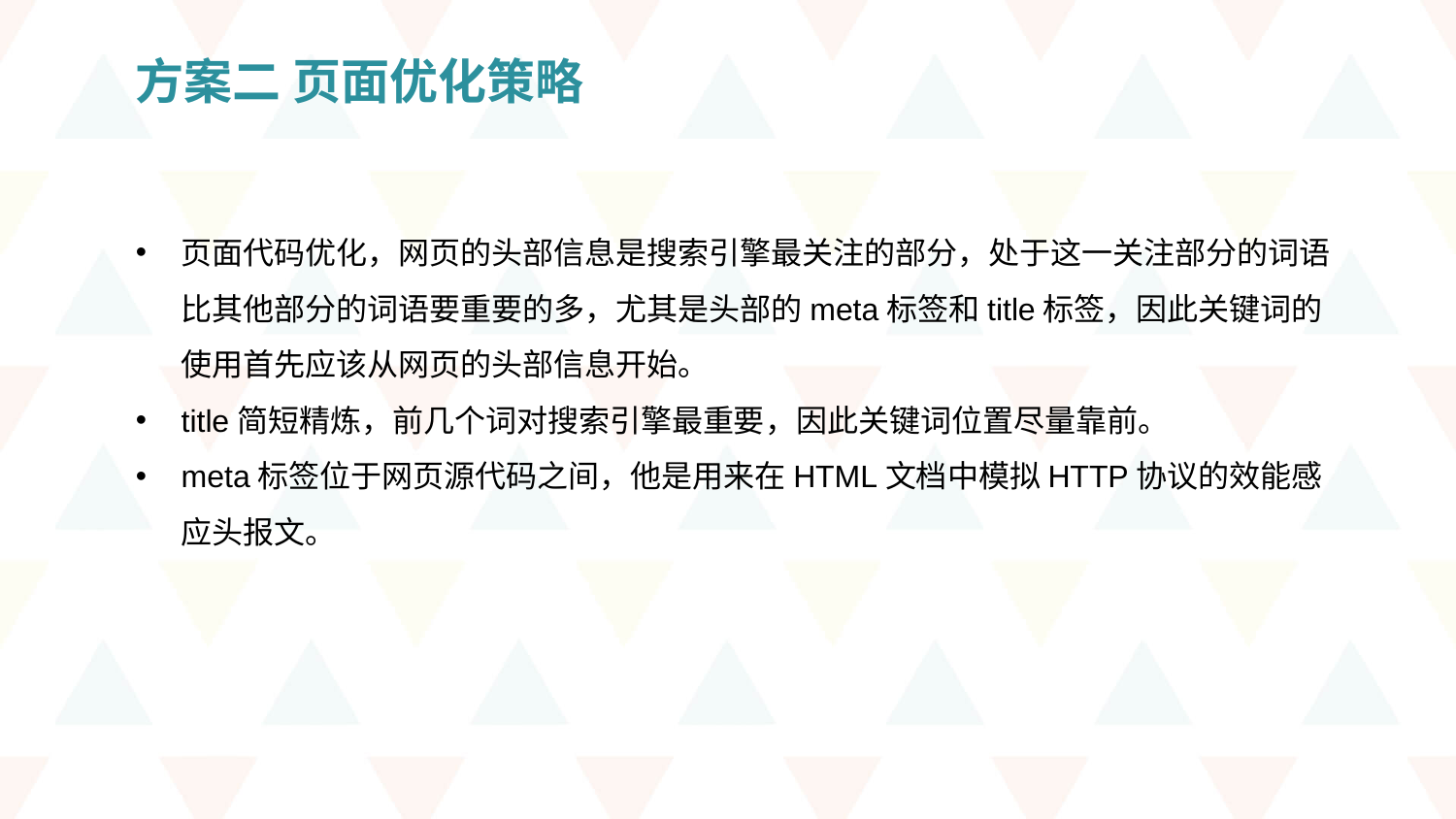

方案二 页面优化策略
页面代码优化，网页的头部信息是搜索引擎最关注的部分，处于这一关注部分的词语比其他部分的词语要重要的多，尤其是头部的meta标签和title标签，因此关键词的使用首先应该从网页的头部信息开始。
title简短精炼，前几个词对搜索引擎最重要，因此关键词位置尽量靠前。
meta标签位于网页源代码之间，他是用来在HTML文档中模拟HTTP协议的效能感应头报文。